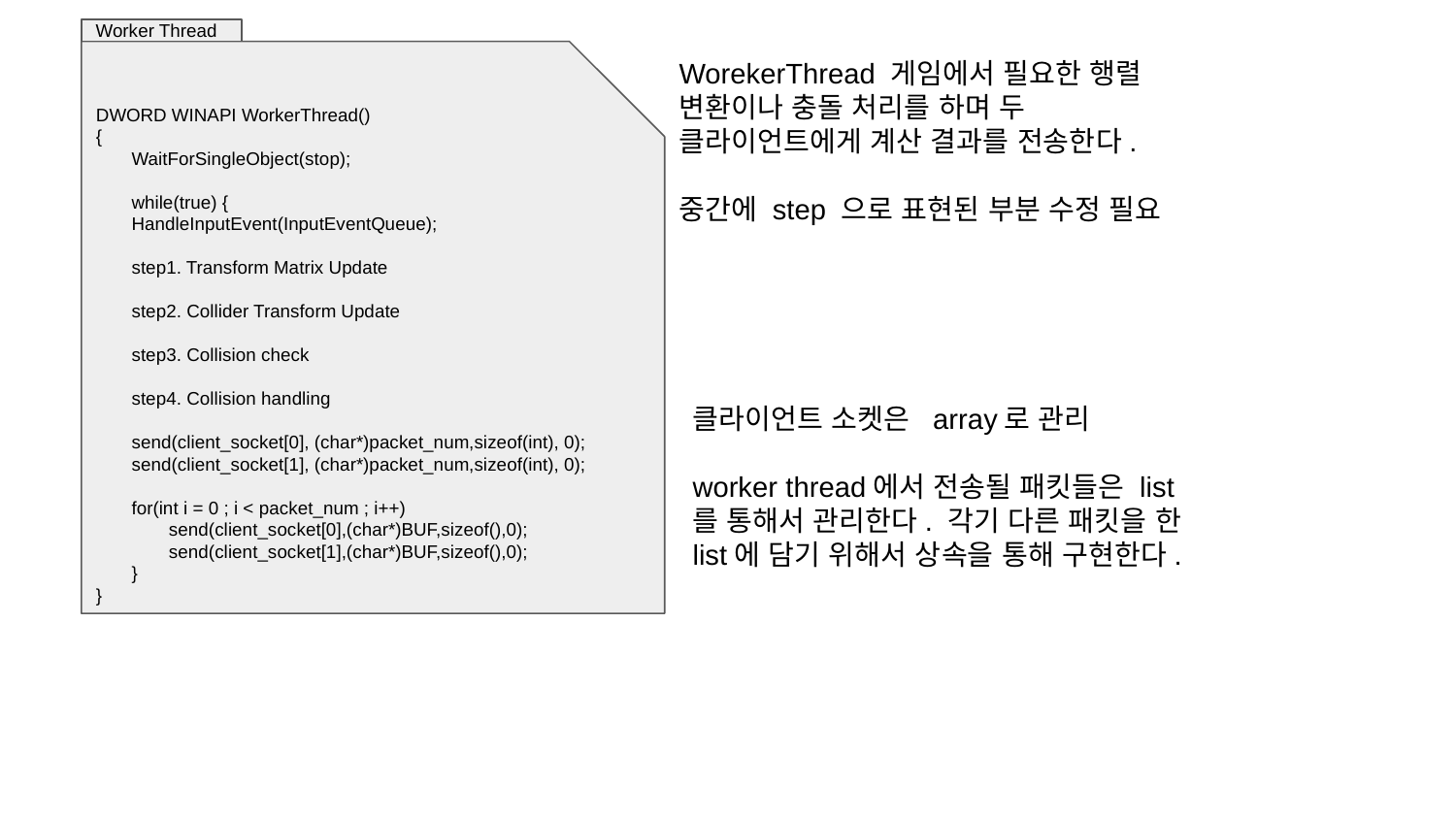

Worker Thread
DWORD WINAPI WorkerThread()
{
       WaitForSingleObject(stop);

       while(true) {
       HandleInputEvent(InputEventQueue);

       step1. Transform Matrix Update

       step2. Collider Transform Update

       step3. Collision check

       step4. Collision handling

       send(client_socket[0], (char*)packet_num,sizeof(int), 0);
       send(client_socket[1], (char*)packet_num,sizeof(int), 0);

       for(int i = 0 ; i < packet_num ; i++)
send(client_socket[0],(char*)BUF,sizeof(),0);
send(client_socket[1],(char*)BUF,sizeof(),0);
       }
}
WorekerThread 게임에서 필요한 행렬 변환이나 충돌 처리를 하며 두 클라이언트에게 계산 결과를 전송한다.

중간에 step 으로 표현된 부분 수정 필요
클라이언트 소켓은  array로 관리

worker thread에서 전송될 패킷들은 list를 통해서 관리한다. 각기 다른 패킷을 한 list에 담기 위해서 상속을 통해 구현한다.